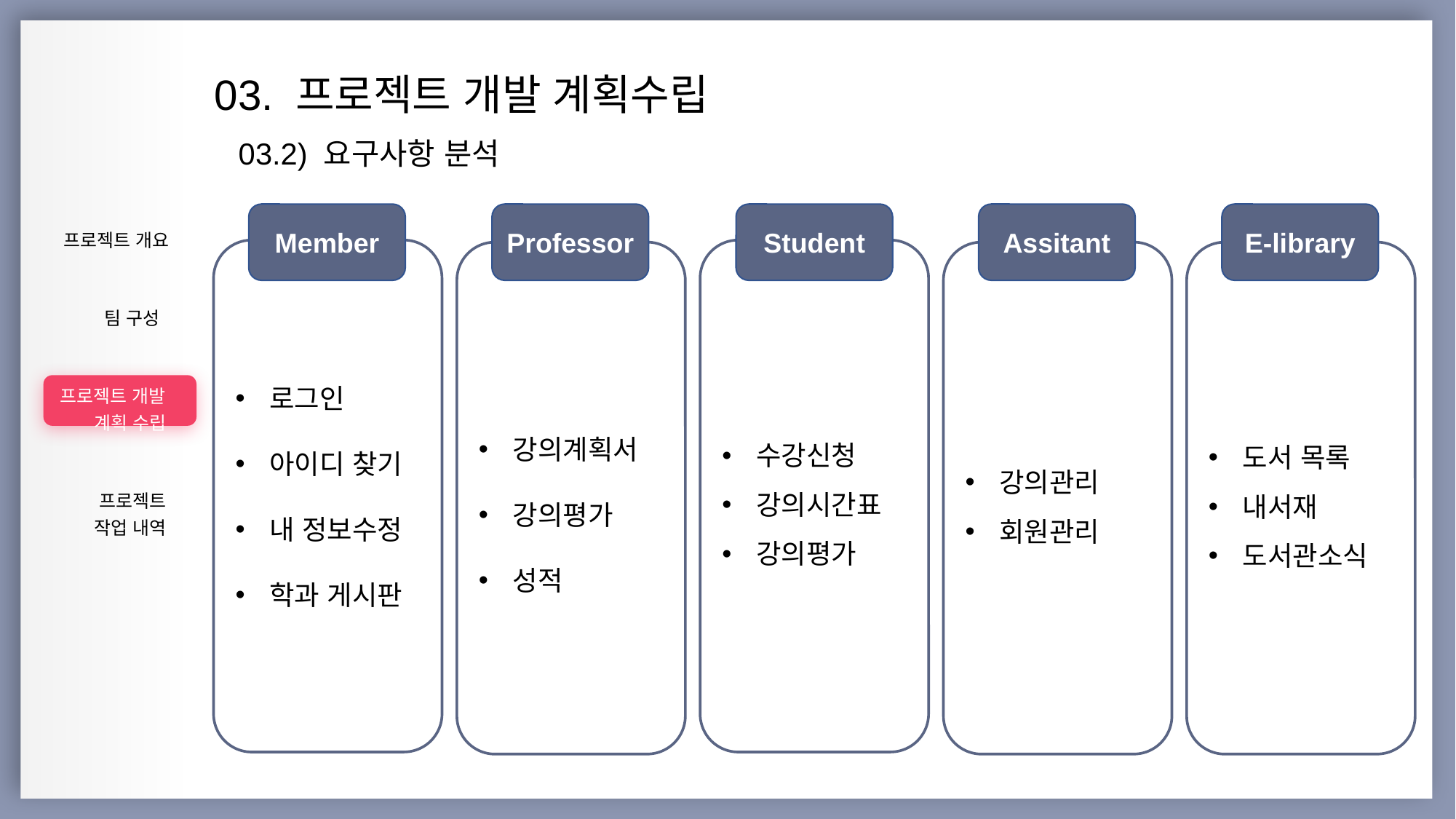

03. 프로젝트 개발 계획수립
03.2) 요구사항 분석
|  |
| --- |
| 프로젝트 개요 |
| 팀 구성 |
| 프로젝트 개발 계획 수립 |
| 프로젝트 작업 내역 |
|  |
|  |
|  |
|  |
Member
로그인
아이디 찾기
내 정보수정
학과 게시판

Professor
강의계획서
강의평가
성적
Student
수강신청
강의시간표
강의평가
Assitant
강의관리
회원관리
E-library
도서 목록
내서재
도서관소식